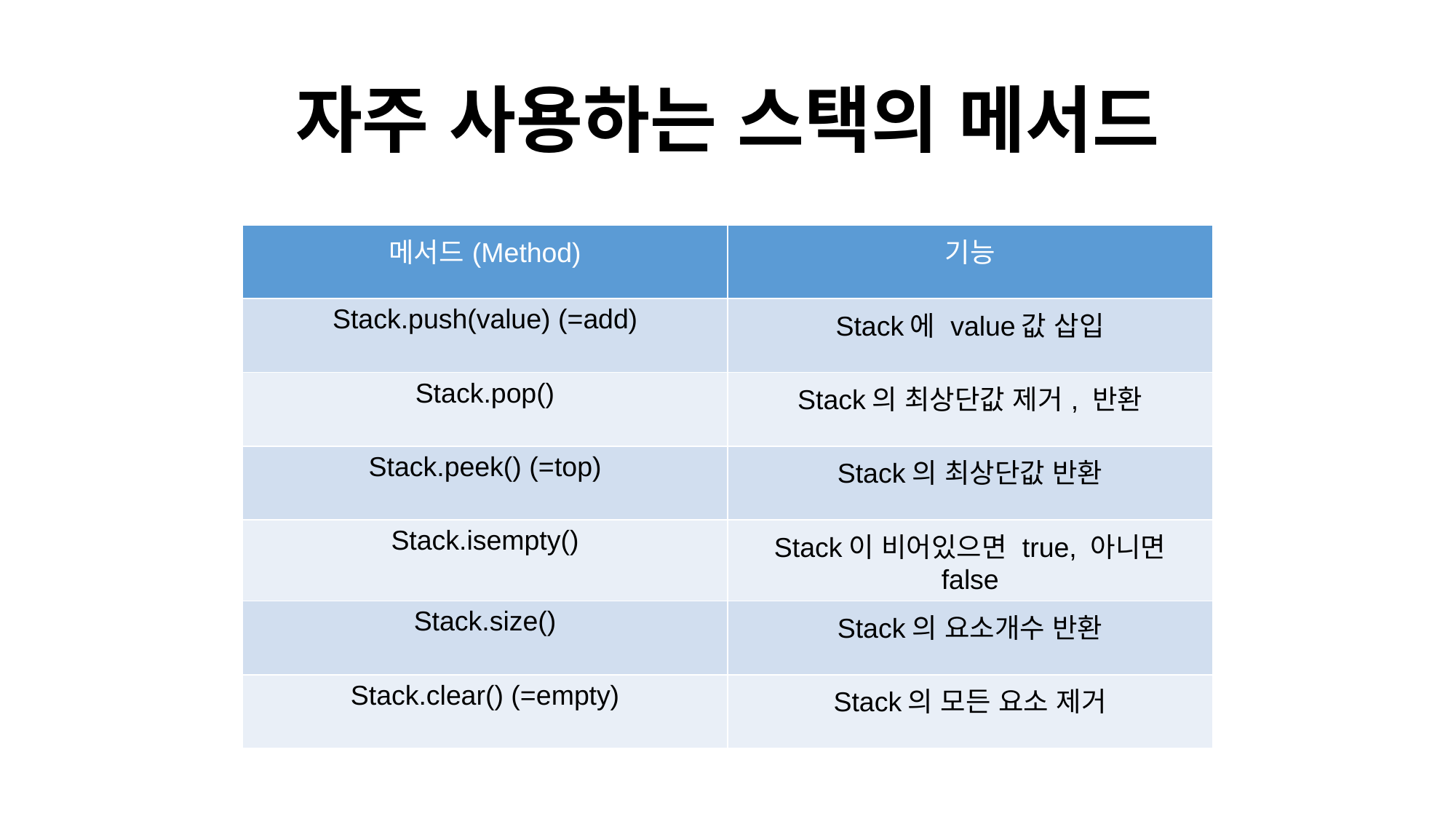

자주 사용하는 스택의 메서드
| 메서드(Method) | 기능 |
| --- | --- |
| Stack.push(value) (=add) | Stack에 value값 삽입 |
| Stack.pop() | Stack의 최상단값 제거, 반환 |
| Stack.peek() (=top) | Stack의 최상단값 반환 |
| Stack.isempty() | Stack이 비어있으면 true, 아니면 false |
| Stack.size() | Stack의 요소개수 반환 |
| Stack.clear() (=empty) | Stack의 모든 요소 제거 |